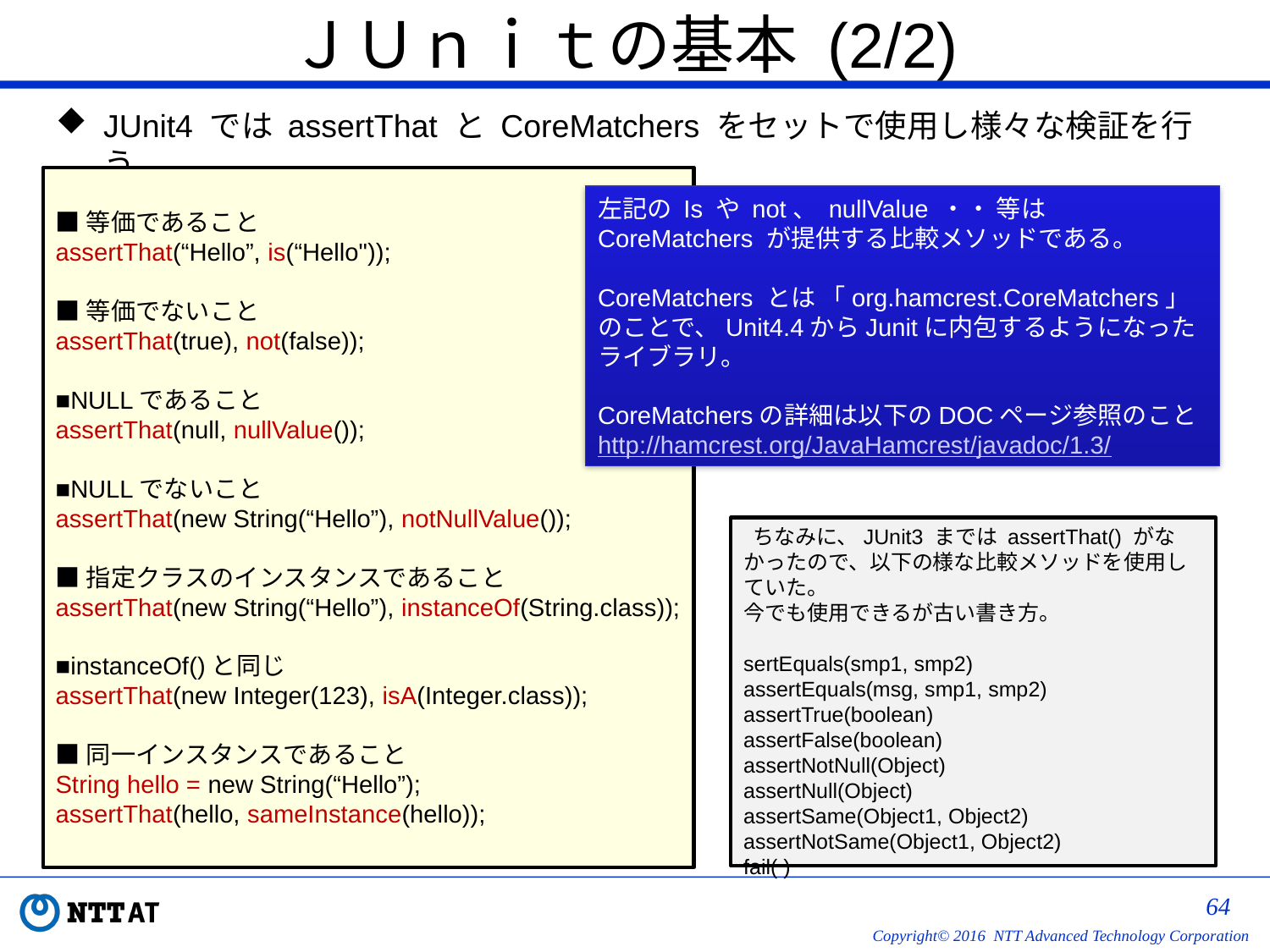

# ＪＵｎｉｔの基本 (2/2)
JUnit4 では assertThat と CoreMatchers をセットで使用し様々な検証を行う

■等価であること
assertThat(“Hello”, is(“Hello"));

■等価でないこと
assertThat(true), not(false));

■NULLであること
assertThat(null, nullValue());

■NULLでないこと
assertThat(new String(“Hello”), notNullValue());

■指定クラスのインスタンスであること
assertThat(new String(“Hello”), instanceOf(String.class));

■instanceOf()と同じ
assertThat(new Integer(123), isA(Integer.class));

■同一インスタンスであること
String hello = new String(“Hello”);
assertThat(hello, sameInstance(hello));
左記の Is や not、 nullValue ・・ 等は CoreMatchers が提供する比較メソッドである。

CoreMatchers とは 「org.hamcrest.CoreMatchers」 のことで、Unit4.4からJunitに内包するようになったライブラリ。

CoreMatchersの詳細は以下のDOCページ参照のこと
http://hamcrest.org/JavaHamcrest/javadoc/1.3/
 ちなみに、JUnit3 までは assertThat() がなかったので、以下の様な比較メソッドを使用していた。
今でも使用できるが古い書き方。

sertEquals(smp1, smp2)
assertEquals(msg, smp1, smp2)
assertTrue(boolean)
assertFalse(boolean)
assertNotNull(Object)
assertNull(Object)
assertSame(Object1, Object2)
assertNotSame(Object1, Object2)
fail( )
64